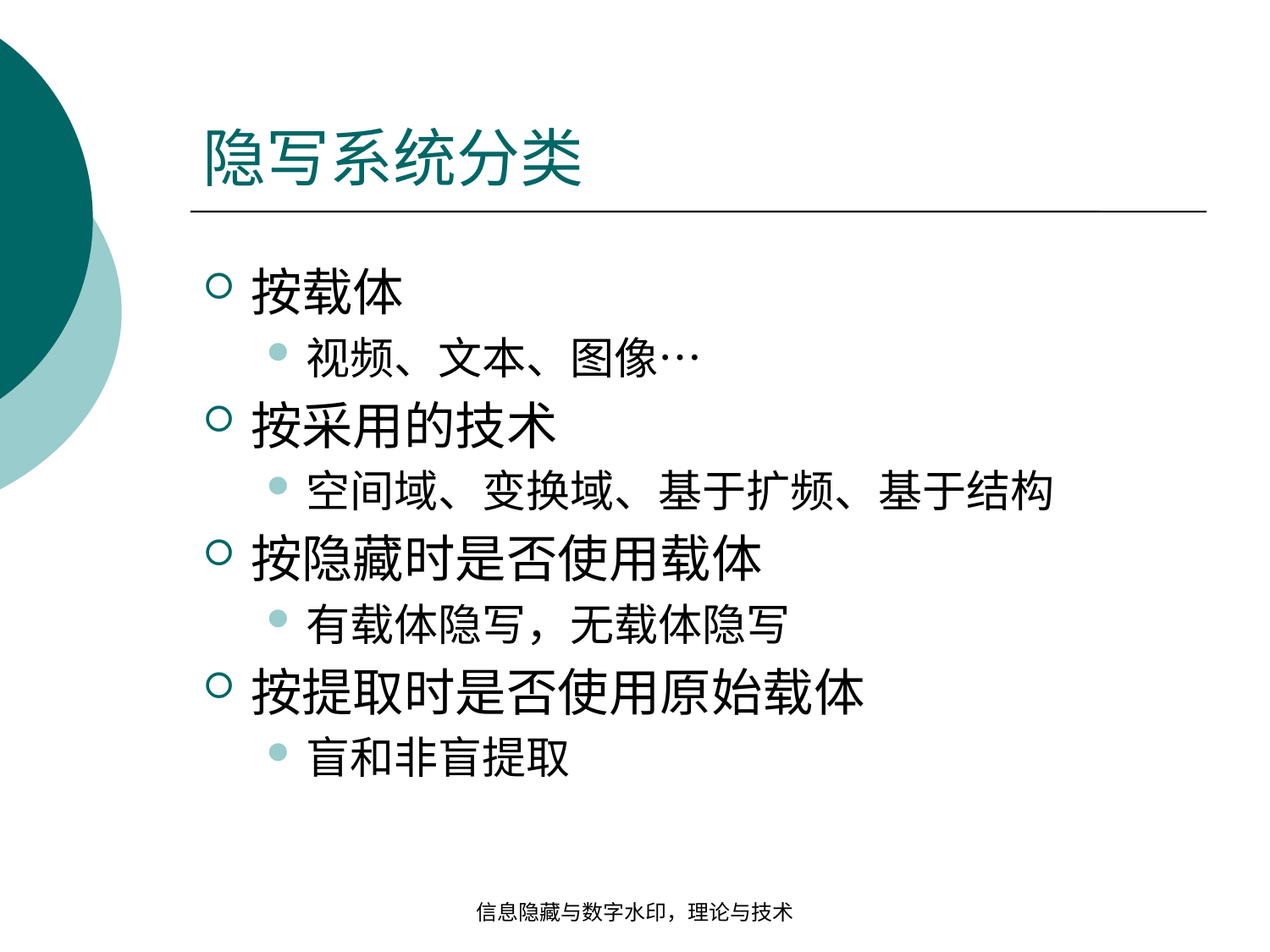

# 隐写系统分类
按载体
视频、文本、图像…
按采用的技术
空间域、变换域、基于扩频、基于结构
按隐藏时是否使用载体
有载体隐写，无载体隐写
按提取时是否使用原始载体
盲和非盲提取

信息隐藏与数字水印，理论与技术
12